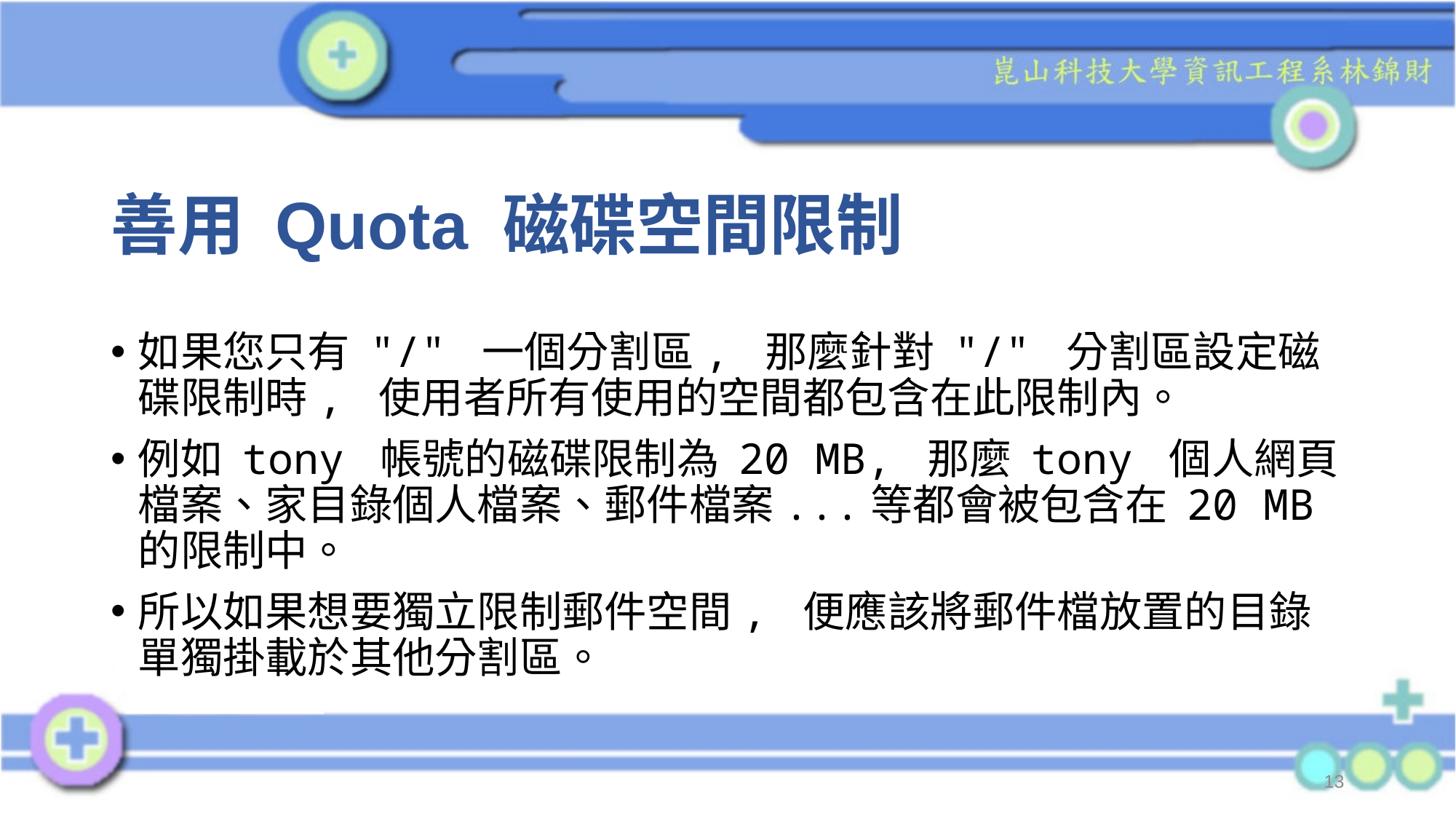

# 善用 Quota 磁碟空間限制
如果您只有 "/" 一個分割區, 那麼針對 "/" 分割區設定磁碟限制時, 使用者所有使用的空間都包含在此限制內。
例如 tony 帳號的磁碟限制為 20 MB, 那麼 tony 個人網頁檔案、家目錄個人檔案、郵件檔案...等都會被包含在 20 MB 的限制中。
所以如果想要獨立限制郵件空間, 便應該將郵件檔放置的目錄單獨掛載於其他分割區。

13